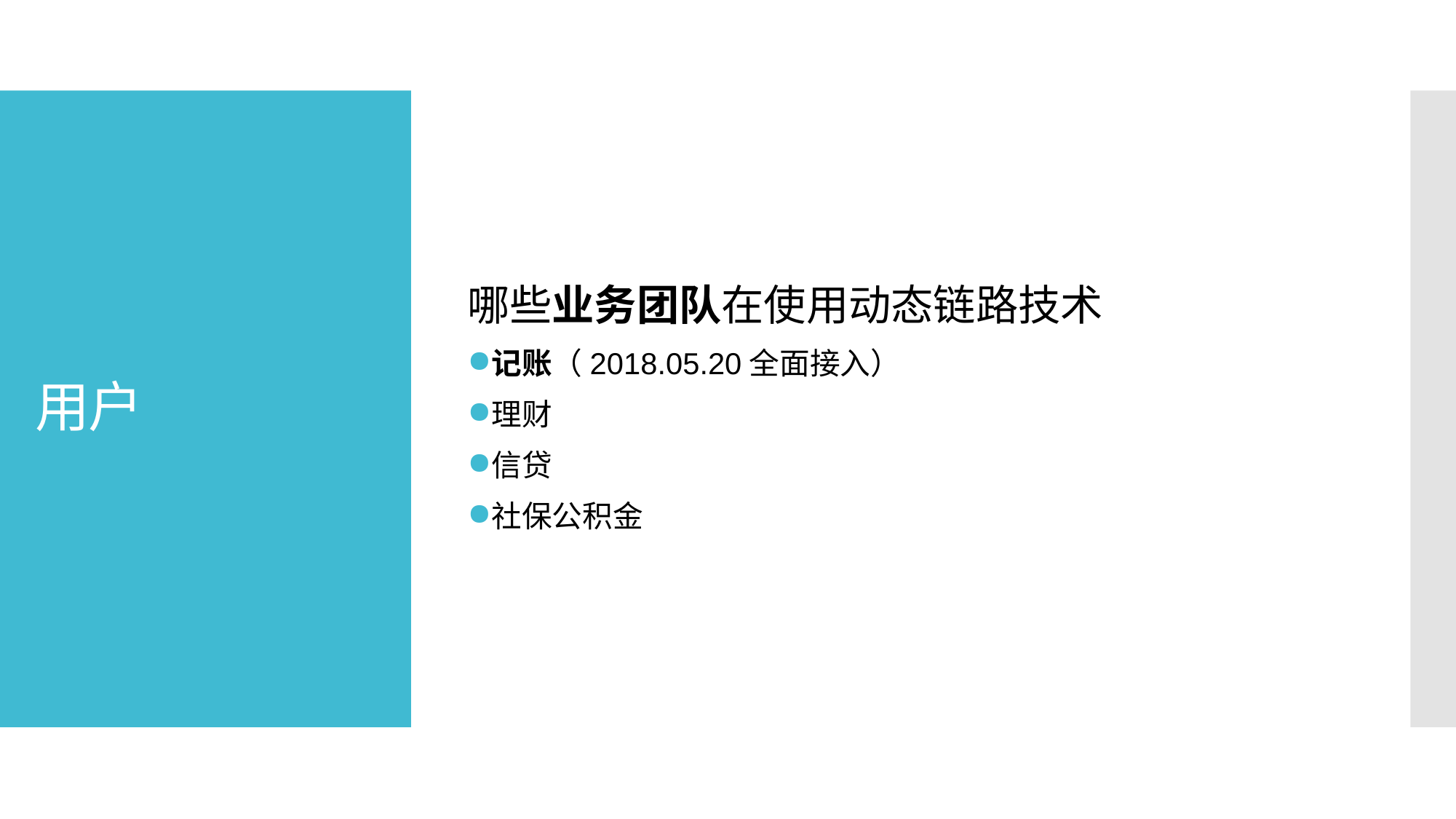

哪些业务团队在使用动态链路技术
记账（2018.05.20全面接入）
理财
信贷
社保公积金
# 用户